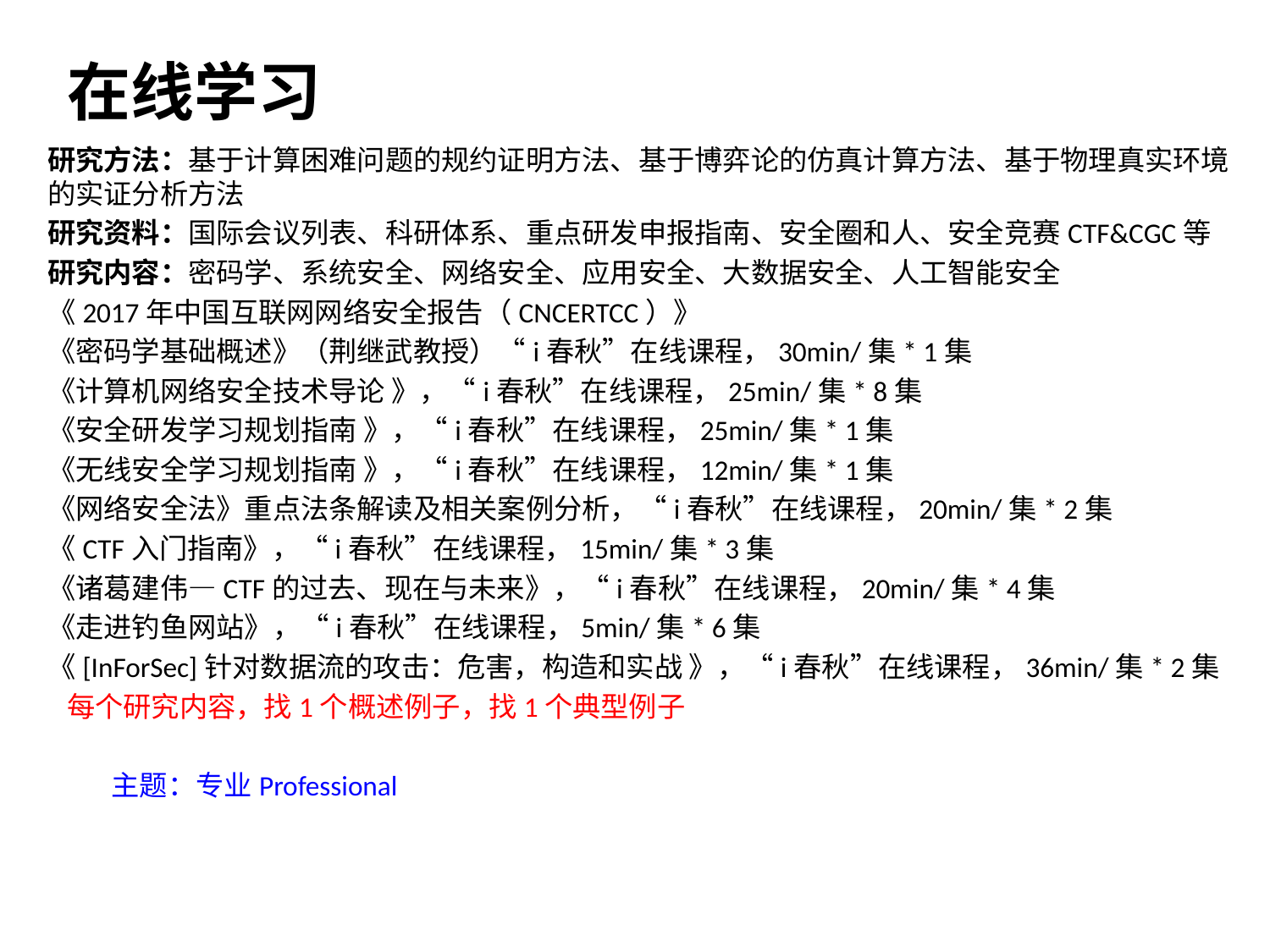

在线学习
研究方法：基于计算困难问题的规约证明方法、基于博弈论的仿真计算方法、基于物理真实环境的实证分析方法
研究资料：国际会议列表、科研体系、重点研发申报指南、安全圈和人、安全竞赛CTF&CGC等
研究内容：密码学、系统安全、网络安全、应用安全、大数据安全、人工智能安全
《2017年中国互联网网络安全报告（CNCERTCC）》
《密码学基础概述》（荆继武教授）“i春秋”在线课程，30min/集* 1集
《计算机网络安全技术导论 》，“i春秋”在线课程，25min/集* 8集
《安全研发学习规划指南 》，“i春秋”在线课程，25min/集* 1集
《无线安全学习规划指南 》，“i春秋”在线课程，12min/集* 1集
《网络安全法》重点法条解读及相关案例分析，“i春秋”在线课程，20min/集* 2集
《CTF入门指南》，“i春秋”在线课程，15min/集* 3集
《诸葛建伟—CTF的过去、现在与未来》，“i春秋”在线课程，20min/集* 4集
《走进钓鱼网站》，“i春秋”在线课程，5min/集* 6集
《[InForSec]针对数据流的攻击：危害，构造和实战 》，“i春秋”在线课程，36min/集* 2集
  每个研究内容，找1个概述例子，找1个典型例子

         主题：专业Professional